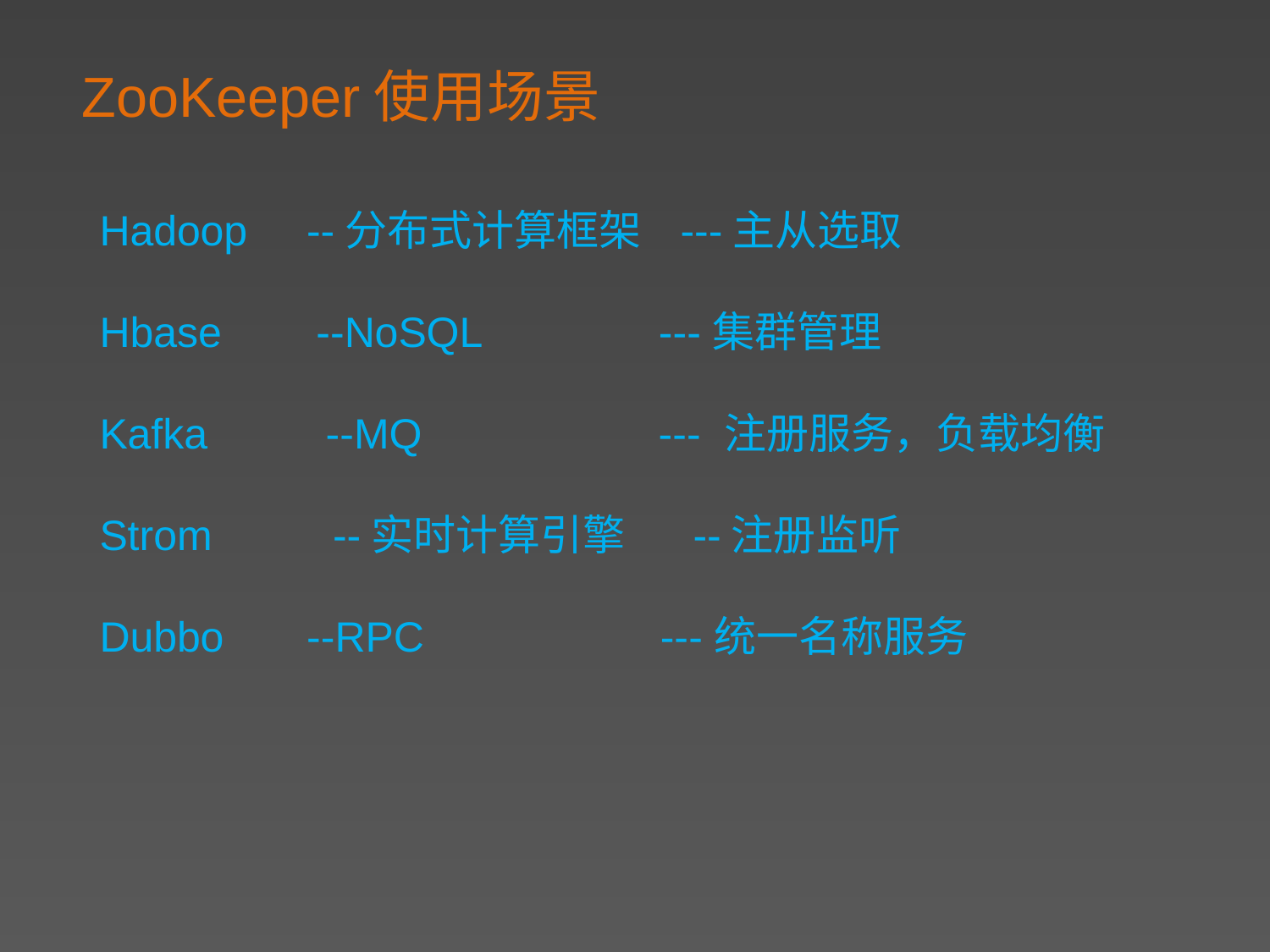

ZooKeeper使用场景
Hadoop     --分布式计算框架   ---主从选取
Hbase        --NoSQL               ---集群管理
Kafka          --MQ                    --- 注册服务，负载均衡
Strom	         --实时计算引擎      --注册监听
Dubbo       --RPC                    ---统一名称服务